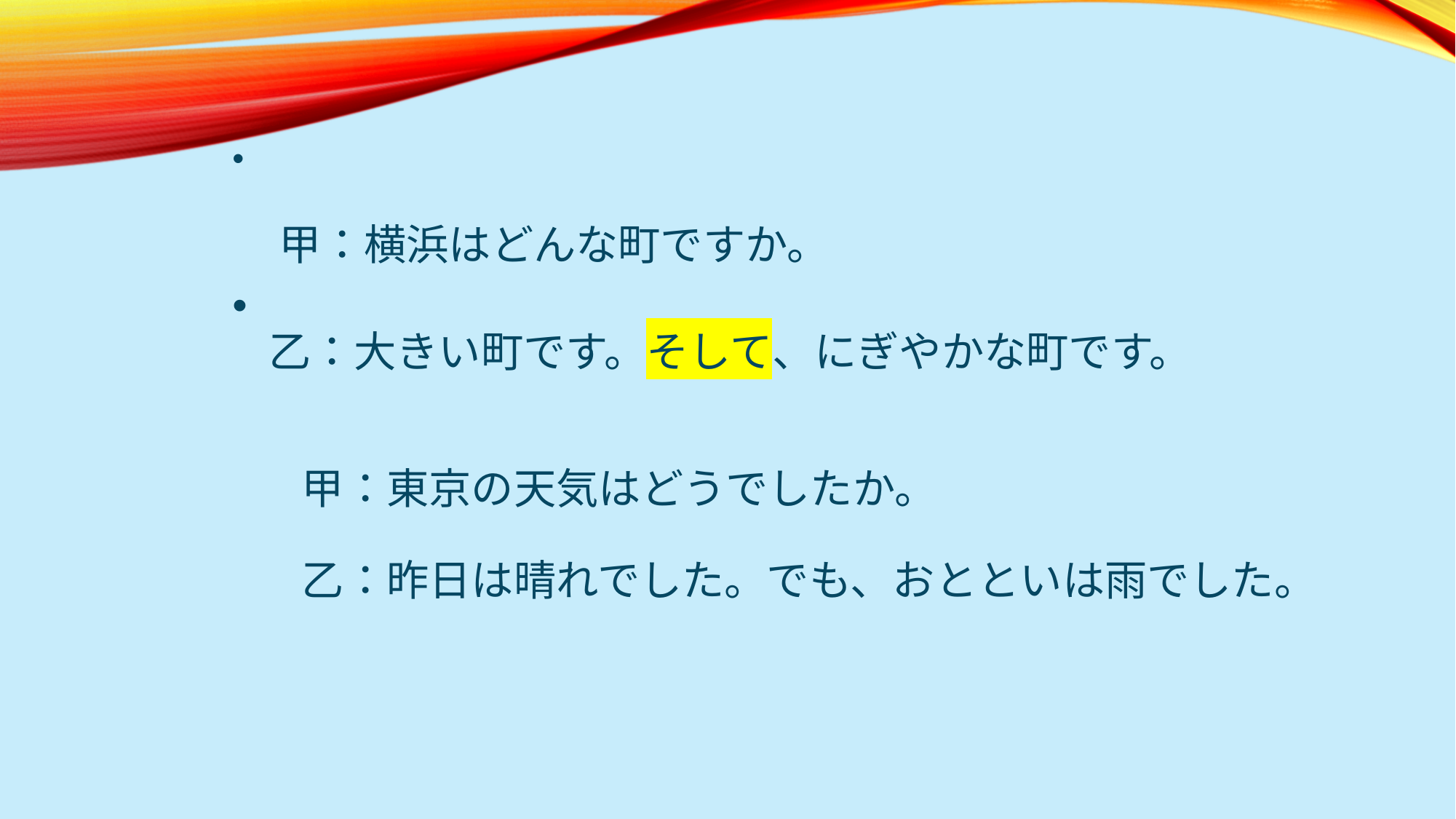

甲：横浜はどんな町ですか。
　　　　　　　　　　　　　　　　　　　　　　　　　　
 乙：大きい町です。そして、にぎやかな町です。  　
　甲：東京の天気はどうでしたか。
　乙：昨日は晴れでした。でも、おとといは雨でした。